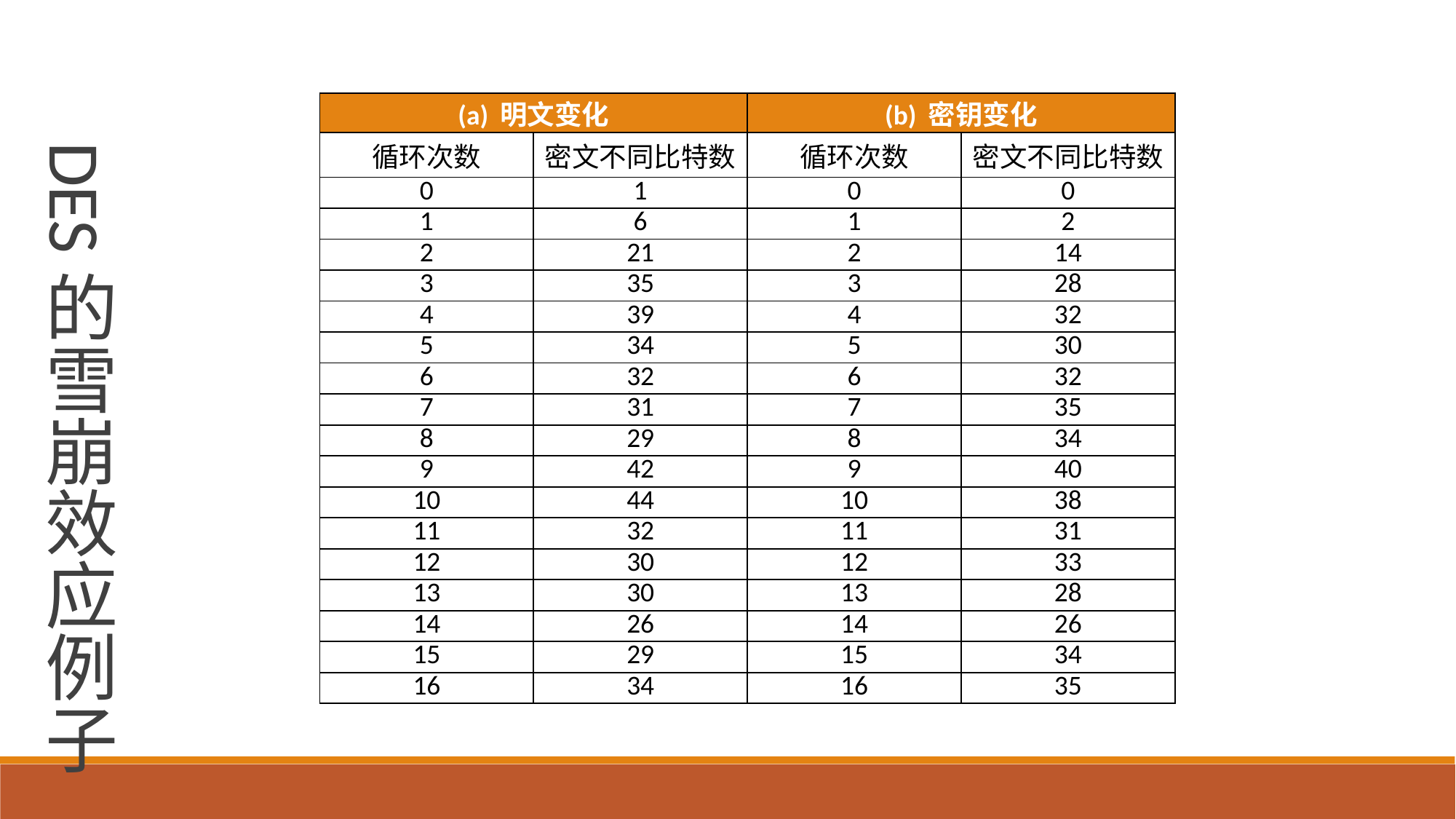

| (a) 明文变化 |  | (b) 密钥变化 |  |
| --- | --- | --- | --- |
| 循环次数 | 密文不同比特数 | 循环次数 | 密文不同比特数 |
| 0 | 1 | 0 | 0 |
| 1 | 6 | 1 | 2 |
| 2 | 21 | 2 | 14 |
| 3 | 35 | 3 | 28 |
| 4 | 39 | 4 | 32 |
| 5 | 34 | 5 | 30 |
| 6 | 32 | 6 | 32 |
| 7 | 31 | 7 | 35 |
| 8 | 29 | 8 | 34 |
| 9 | 42 | 9 | 40 |
| 10 | 44 | 10 | 38 |
| 11 | 32 | 11 | 31 |
| 12 | 30 | 12 | 33 |
| 13 | 30 | 13 | 28 |
| 14 | 26 | 14 | 26 |
| 15 | 29 | 15 | 34 |
| 16 | 34 | 16 | 35 |
# DES的雪崩效应例子